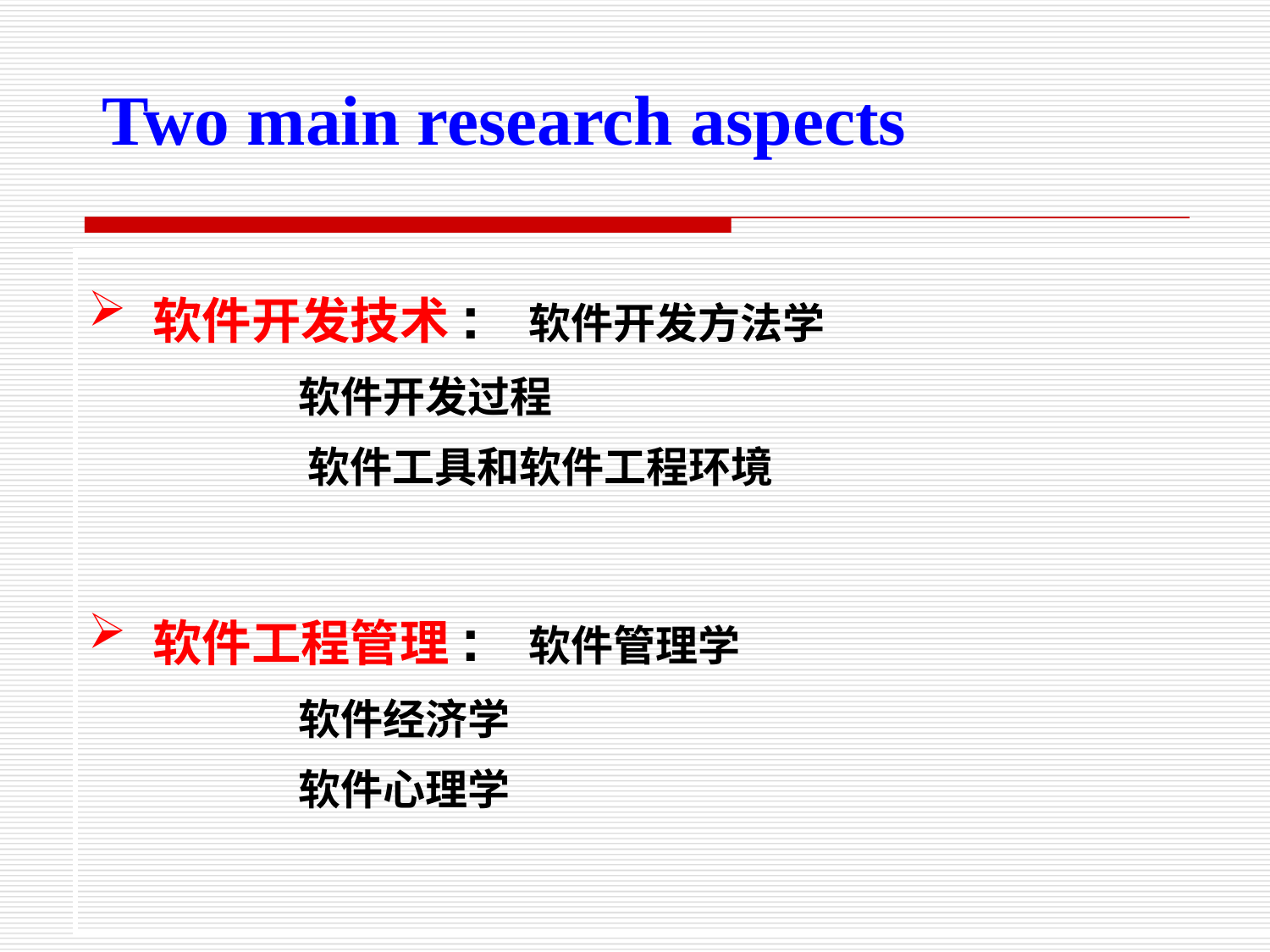

Two main research aspects
软件开发技术:  软件开发方法学
                     软件开发过程
                      软件工具和软件工程环境

软件工程管理:  软件管理学
                     软件经济学
                     软件心理学